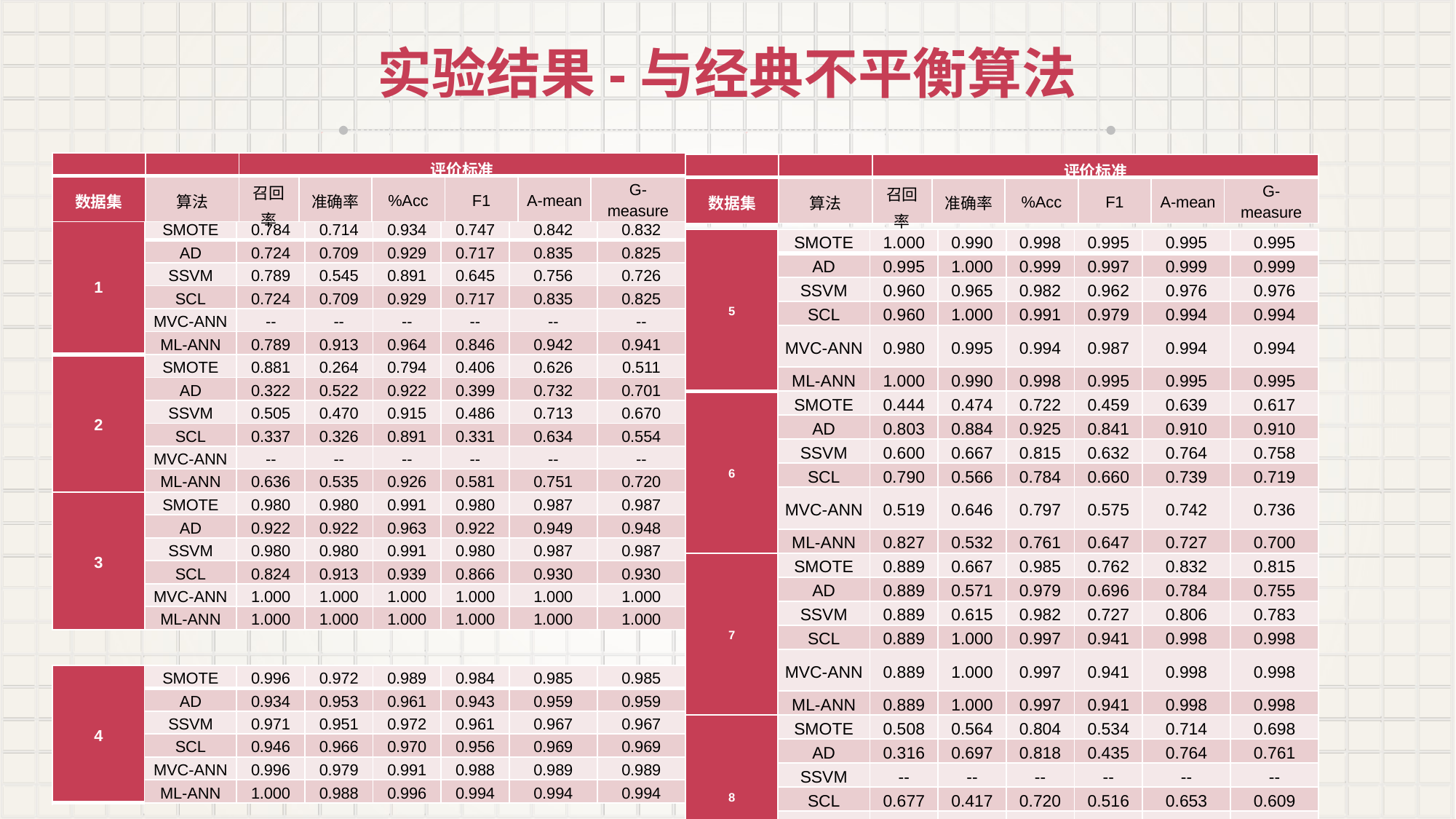

实验结果-与经典不平衡算法

|  |  | 评价标准 |  |  |  |  |  |
| --- | --- | --- | --- | --- | --- | --- | --- |
| 数据集 | 算法 | 召回率 | 准确率 | %Acc | F1 | A-mean | G-measure |
|  |  | 评价标准 |  |  |  |  |  |
| --- | --- | --- | --- | --- | --- | --- | --- |
| 数据集 | 算法 | 召回率 | 准确率 | %Acc | F1 | A-mean | G-measure |
| 1 | SMOTE | 0.784 | 0.714 | 0.934 | 0.747 | 0.842 | 0.832 |
| --- | --- | --- | --- | --- | --- | --- | --- |
|  | AD | 0.724 | 0.709 | 0.929 | 0.717 | 0.835 | 0.825 |
|  | SSVM | 0.789 | 0.545 | 0.891 | 0.645 | 0.756 | 0.726 |
|  | SCL | 0.724 | 0.709 | 0.929 | 0.717 | 0.835 | 0.825 |
|  | MVC-ANN | -- | -- | -- | -- | -- | -- |
|  | ML-ANN | 0.789 | 0.913 | 0.964 | 0.846 | 0.942 | 0.941 |
| 2 | SMOTE | 0.881 | 0.264 | 0.794 | 0.406 | 0.626 | 0.511 |
|  | AD | 0.322 | 0.522 | 0.922 | 0.399 | 0.732 | 0.701 |
|  | SSVM | 0.505 | 0.470 | 0.915 | 0.486 | 0.713 | 0.670 |
|  | SCL | 0.337 | 0.326 | 0.891 | 0.331 | 0.634 | 0.554 |
|  | MVC-ANN | -- | -- | -- | -- | -- | -- |
|  | ML-ANN | 0.636 | 0.535 | 0.926 | 0.581 | 0.751 | 0.720 |
| 3 | SMOTE | 0.980 | 0.980 | 0.991 | 0.980 | 0.987 | 0.987 |
|  | AD | 0.922 | 0.922 | 0.963 | 0.922 | 0.949 | 0.948 |
|  | SSVM | 0.980 | 0.980 | 0.991 | 0.980 | 0.987 | 0.987 |
|  | SCL | 0.824 | 0.913 | 0.939 | 0.866 | 0.930 | 0.930 |
|  | MVC-ANN | 1.000 | 1.000 | 1.000 | 1.000 | 1.000 | 1.000 |
|  | ML-ANN | 1.000 | 1.000 | 1.000 | 1.000 | 1.000 | 1.000 |

| 5 | SMOTE | 1.000 | 0.990 | 0.998 | 0.995 | 0.995 | 0.995 |
| --- | --- | --- | --- | --- | --- | --- | --- |
|  | AD | 0.995 | 1.000 | 0.999 | 0.997 | 0.999 | 0.999 |
|  | SSVM | 0.960 | 0.965 | 0.982 | 0.962 | 0.976 | 0.976 |
|  | SCL | 0.960 | 1.000 | 0.991 | 0.979 | 0.994 | 0.994 |
|  | MVC-ANN | 0.980 | 0.995 | 0.994 | 0.987 | 0.994 | 0.994 |
|  | ML-ANN | 1.000 | 0.990 | 0.998 | 0.995 | 0.995 | 0.995 |
| 6 | SMOTE | 0.444 | 0.474 | 0.722 | 0.459 | 0.639 | 0.617 |
|  | AD | 0.803 | 0.884 | 0.925 | 0.841 | 0.910 | 0.910 |
|  | SSVM | 0.600 | 0.667 | 0.815 | 0.632 | 0.764 | 0.758 |
|  | SCL | 0.790 | 0.566 | 0.784 | 0.660 | 0.739 | 0.719 |
|  | MVC-ANN | 0.519 | 0.646 | 0.797 | 0.575 | 0.742 | 0.736 |
|  | ML-ANN | 0.827 | 0.532 | 0.761 | 0.647 | 0.727 | 0.700 |
| 7 | SMOTE | 0.889 | 0.667 | 0.985 | 0.762 | 0.832 | 0.815 |
|  | AD | 0.889 | 0.571 | 0.979 | 0.696 | 0.784 | 0.755 |
|  | SSVM | 0.889 | 0.615 | 0.982 | 0.727 | 0.806 | 0.783 |
|  | SCL | 0.889 | 1.000 | 0.997 | 0.941 | 0.998 | 0.998 |
|  | MVC-ANN | 0.889 | 1.000 | 0.997 | 0.941 | 0.998 | 0.998 |
|  | ML-ANN | 0.889 | 1.000 | 0.997 | 0.941 | 0.998 | 0.998 |
| 8 | SMOTE | 0.508 | 0.564 | 0.804 | 0.534 | 0.714 | 0.698 |
|  | AD | 0.316 | 0.697 | 0.818 | 0.435 | 0.764 | 0.761 |
|  | SSVM | -- | -- | -- | -- | -- | -- |
|  | SCL | 0.677 | 0.417 | 0.720 | 0.516 | 0.653 | 0.609 |
|  | MVC-ANN | -- | -- | -- | -- | -- | -- |
|  | ML-ANN | 0.467 | 0.581 | 0.808 | 0.518 | 0.719 | 0.706 |

| 4 | SMOTE | 0.996 | 0.972 | 0.989 | 0.984 | 0.985 | 0.985 |
| --- | --- | --- | --- | --- | --- | --- | --- |
|  | AD | 0.934 | 0.953 | 0.961 | 0.943 | 0.959 | 0.959 |
|  | SSVM | 0.971 | 0.951 | 0.972 | 0.961 | 0.967 | 0.967 |
|  | SCL | 0.946 | 0.966 | 0.970 | 0.956 | 0.969 | 0.969 |
|  | MVC-ANN | 0.996 | 0.979 | 0.991 | 0.988 | 0.989 | 0.989 |
|  | ML-ANN | 1.000 | 0.988 | 0.996 | 0.994 | 0.994 | 0.994 |